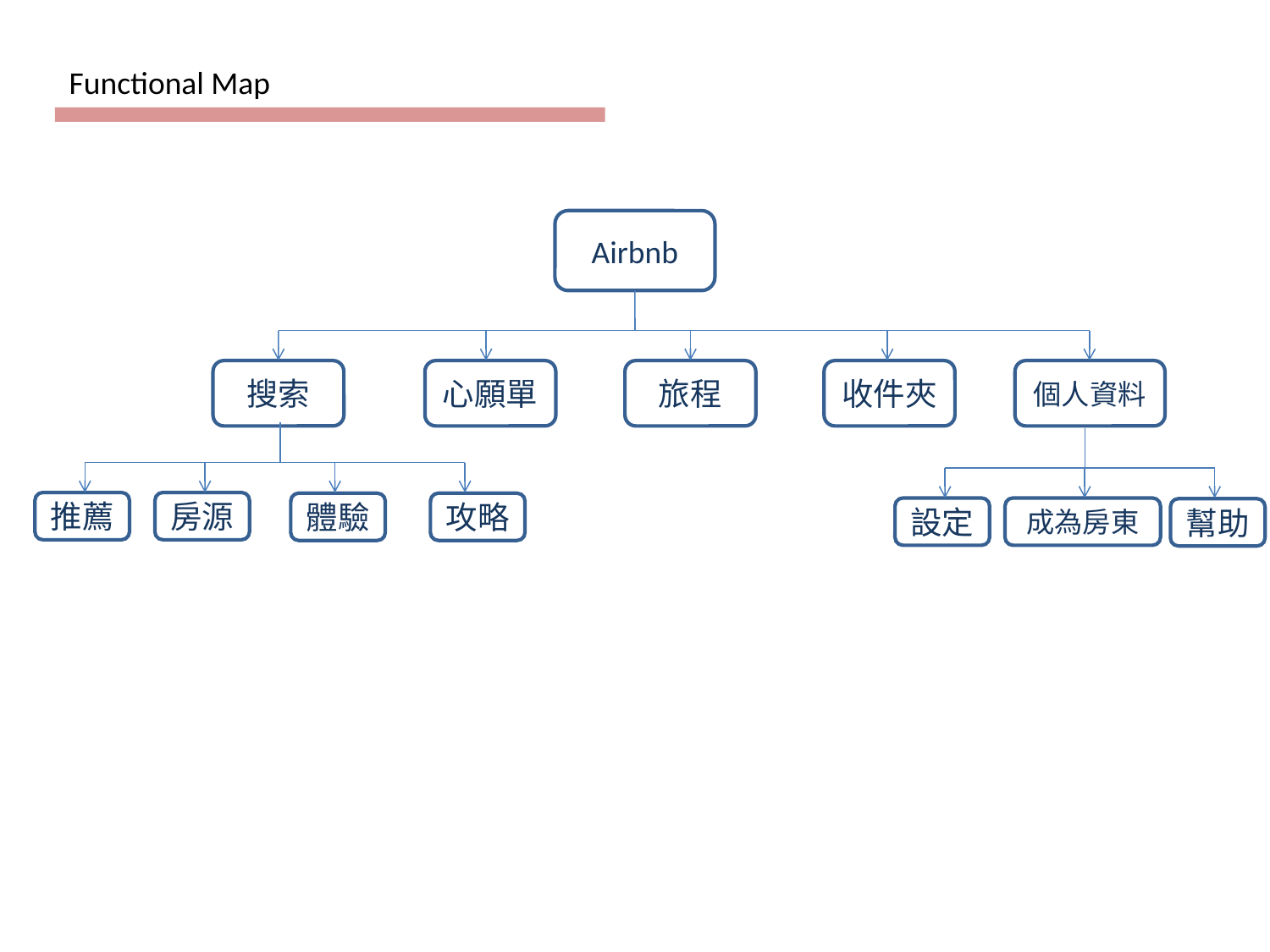

Functional Map

Airbnb
搜索
心願單
旅程
收件夾
個人資料
推薦
房源
體驗
攻略
設定
成為房東
幫助